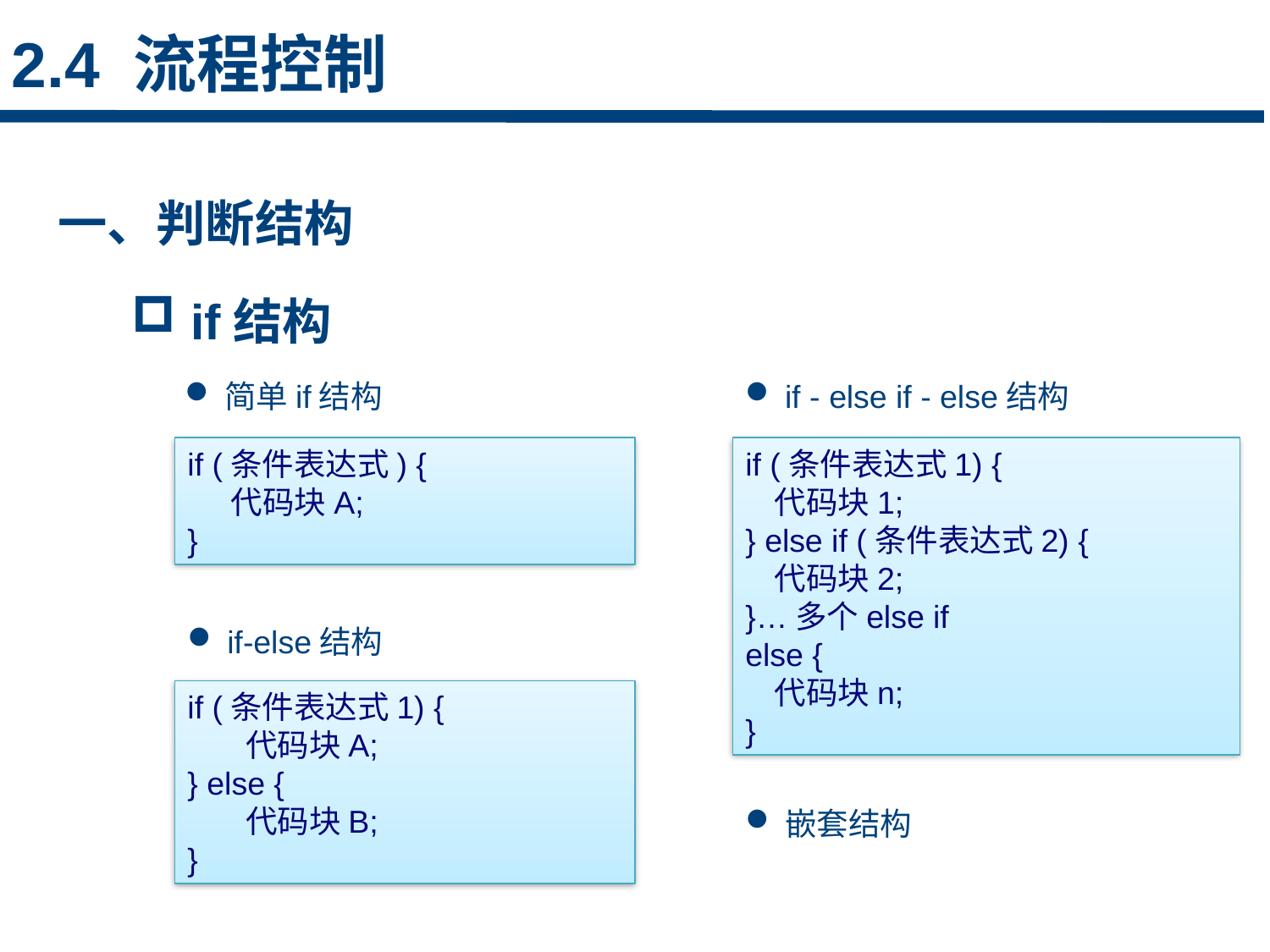

2.4 流程控制
一、判断结构
 if结构

点击添加文本
简单if结构
if - else if - else结构
点击添加文本
if (条件表达式) {
     代码块A;
}
if (条件表达式1) {
   代码块1;
} else if (条件表达式2) {
   代码块2;
}…多个else if
else {
   代码块n;
}
点击添加文本
if-else结构
if (条件表达式1) {
       代码块A;
} else {
       代码块B;
}
点击添加文本
嵌套结构